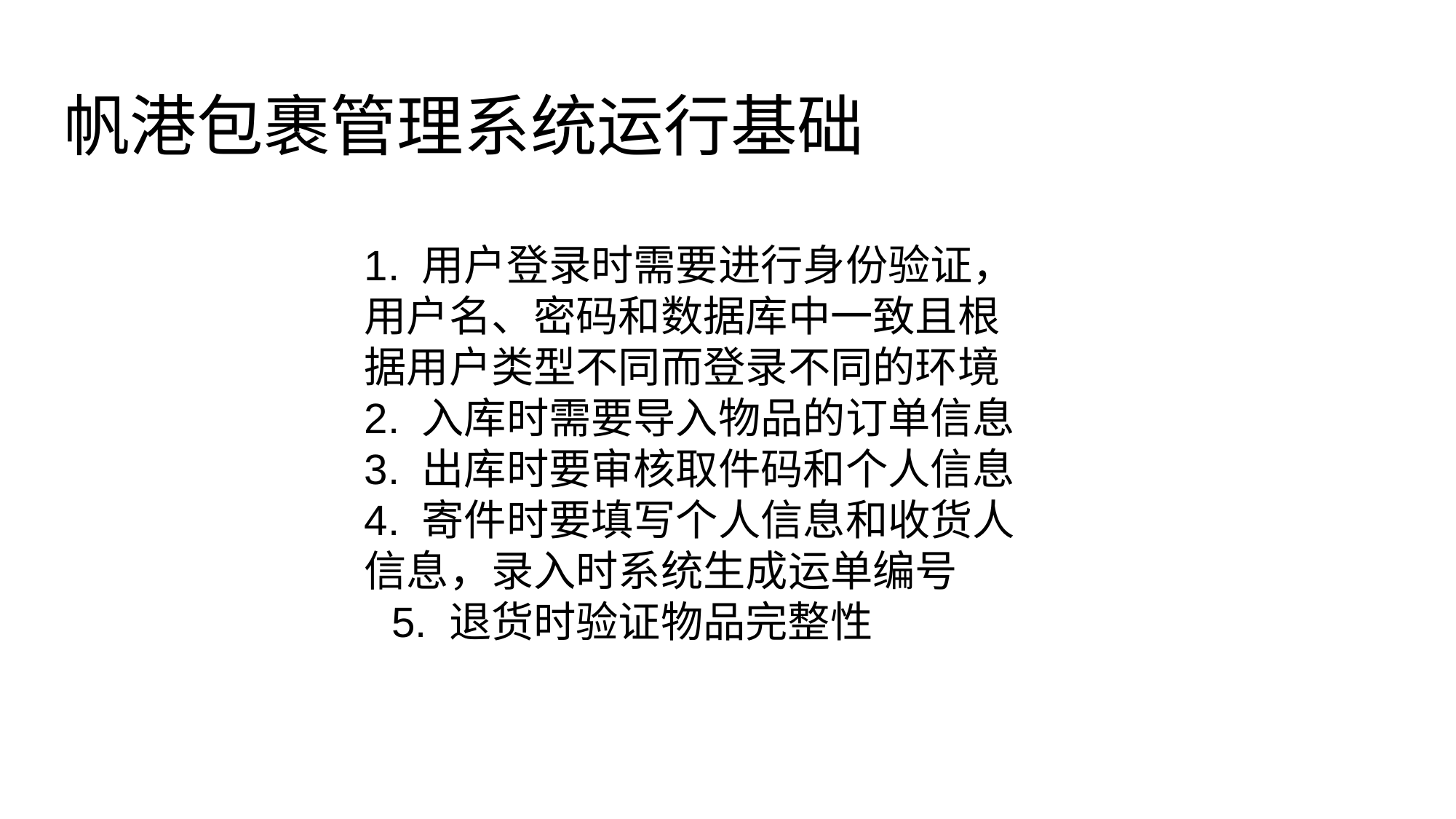

帆港包裹管理系统运行基础
1. 用户登录时需要进行身份验证，用户名、密码和数据库中一致且根据用户类型不同而登录不同的环境2. 入库时需要导入物品的订单信息3. 出库时要审核取件码和个人信息4. 寄件时要填写个人信息和收货人信息，录入时系统生成运单编号5. 退货时验证物品完整性